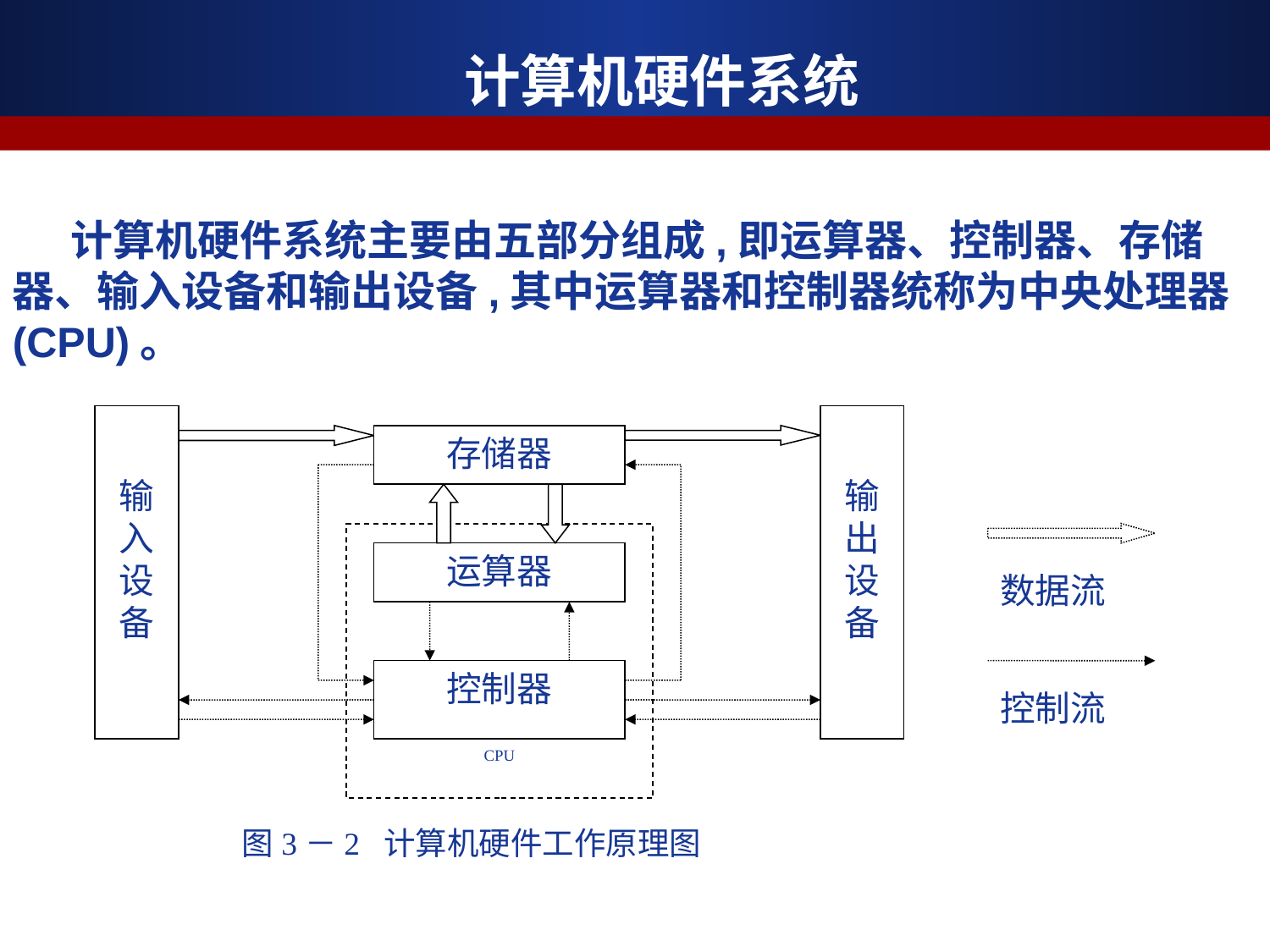

计算机硬件系统
       计算机硬件系统主要由五部分组成,即运算器、控制器、存储器、输入设备和输出设备,其中运算器和控制器统称为中央处理器(CPU)。

输入设备

输出设备

存储器

运算器

控制器

CPU

数据流

控制流
图3－2  计算机硬件工作原理图